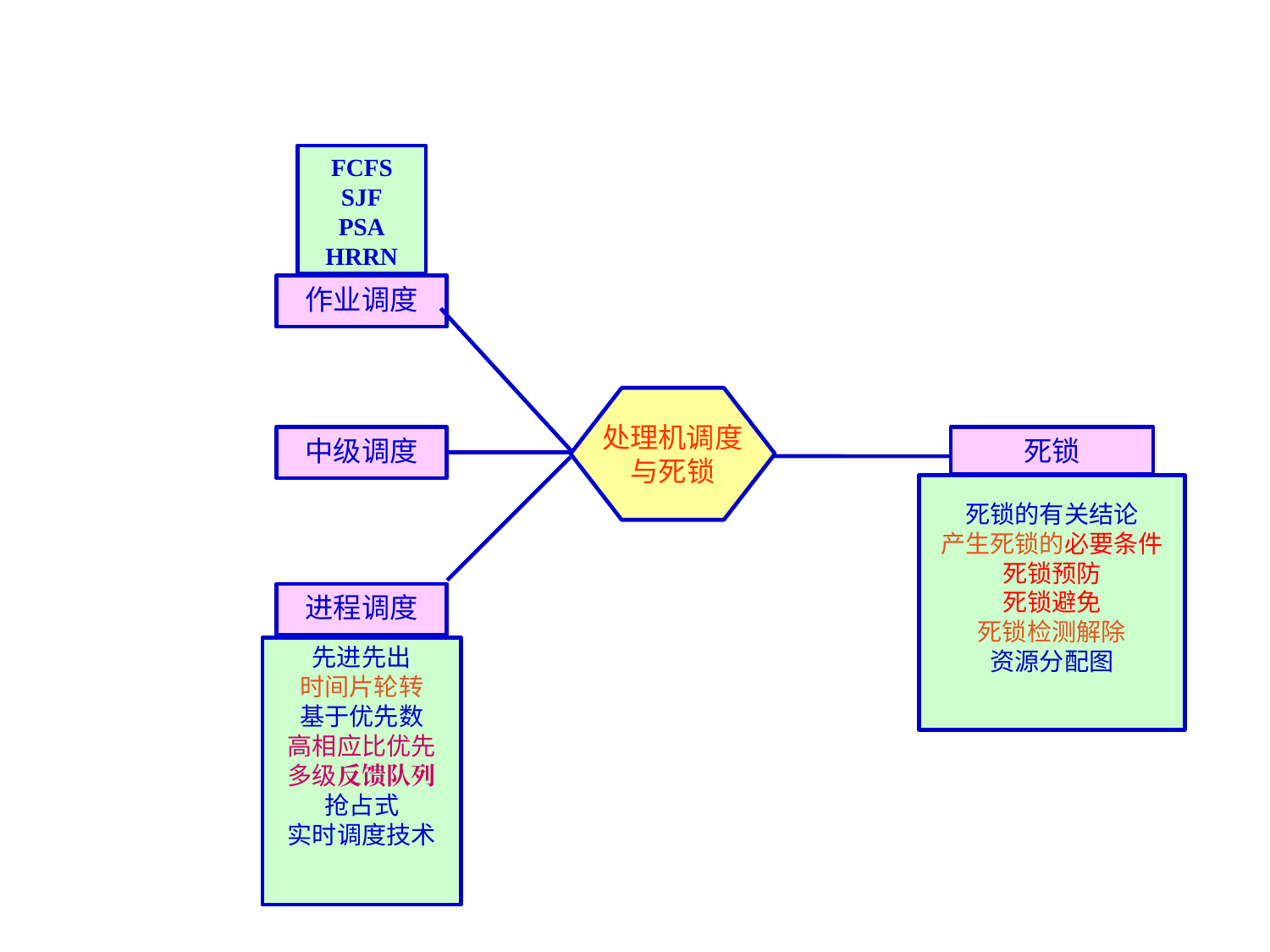

FCFS
SJF
PSA
HRRN

作业调度

处理机调度
与死锁

中级调度

死锁

死锁的有关结论
产生死锁的必要条件
死锁预防
死锁避免
死锁检测解除
资源分配图

进程调度
先进先出
时间片轮转
基于优先数
高相应比优先
多级反馈队列
抢占式
实时调度技术